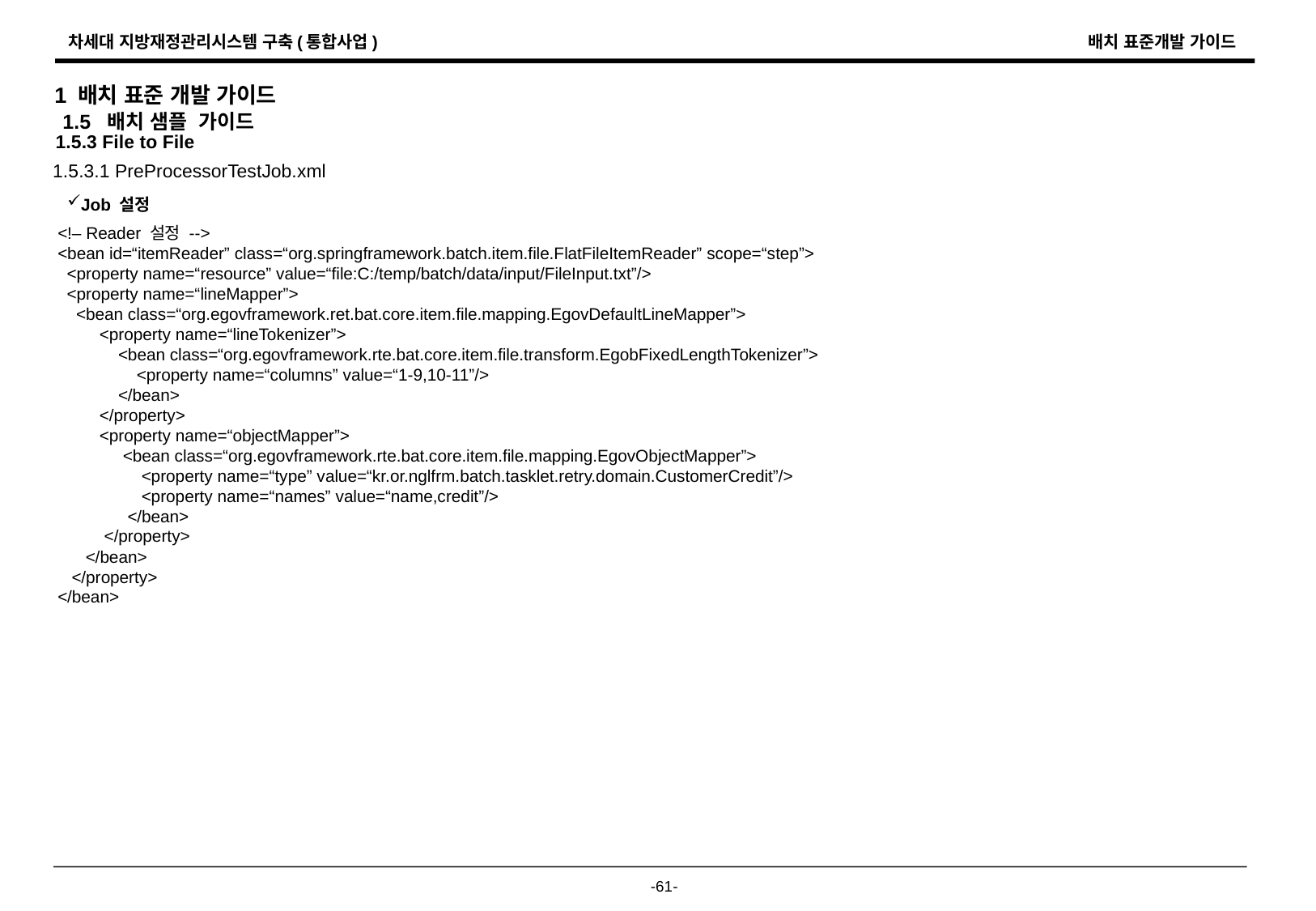

1 배치 표준 개발 가이드
1.5  배치 샘플  가이드
1.5.3 File to File
1.5.3.1 PreProcessorTestJob.xml
Job 설정

<!– Reader 설정 -->
<bean id=“itemReader” class=“org.springframework.batch.item.file.FlatFileItemReader” scope=“step”>
  <property name=“resource” value=“file:C:/temp/batch/data/input/FileInput.txt”/>
  <property name=“lineMapper”>
    <bean class=“org.egovframework.ret.bat.core.item.file.mapping.EgovDefaultLineMapper”>
         <property name=“lineTokenizer”>
             <bean class=“org.egovframework.rte.bat.core.item.file.transform.EgobFixedLengthTokenizer”>
                 <property name=“columns” value=“1-9,10-11”/>
             </bean>
         </property>
         <property name=“objectMapper”>
              <bean class=“org.egovframework.rte.bat.core.item.file.mapping.EgovObjectMapper”>
                  <property name=“type” value=“kr.or.nglfrm.batch.tasklet.retry.domain.CustomerCredit”/>
                  <property name=“names” value=“name,credit”/>
               </bean>
          </property>
      </bean>
   </property>
</bean>